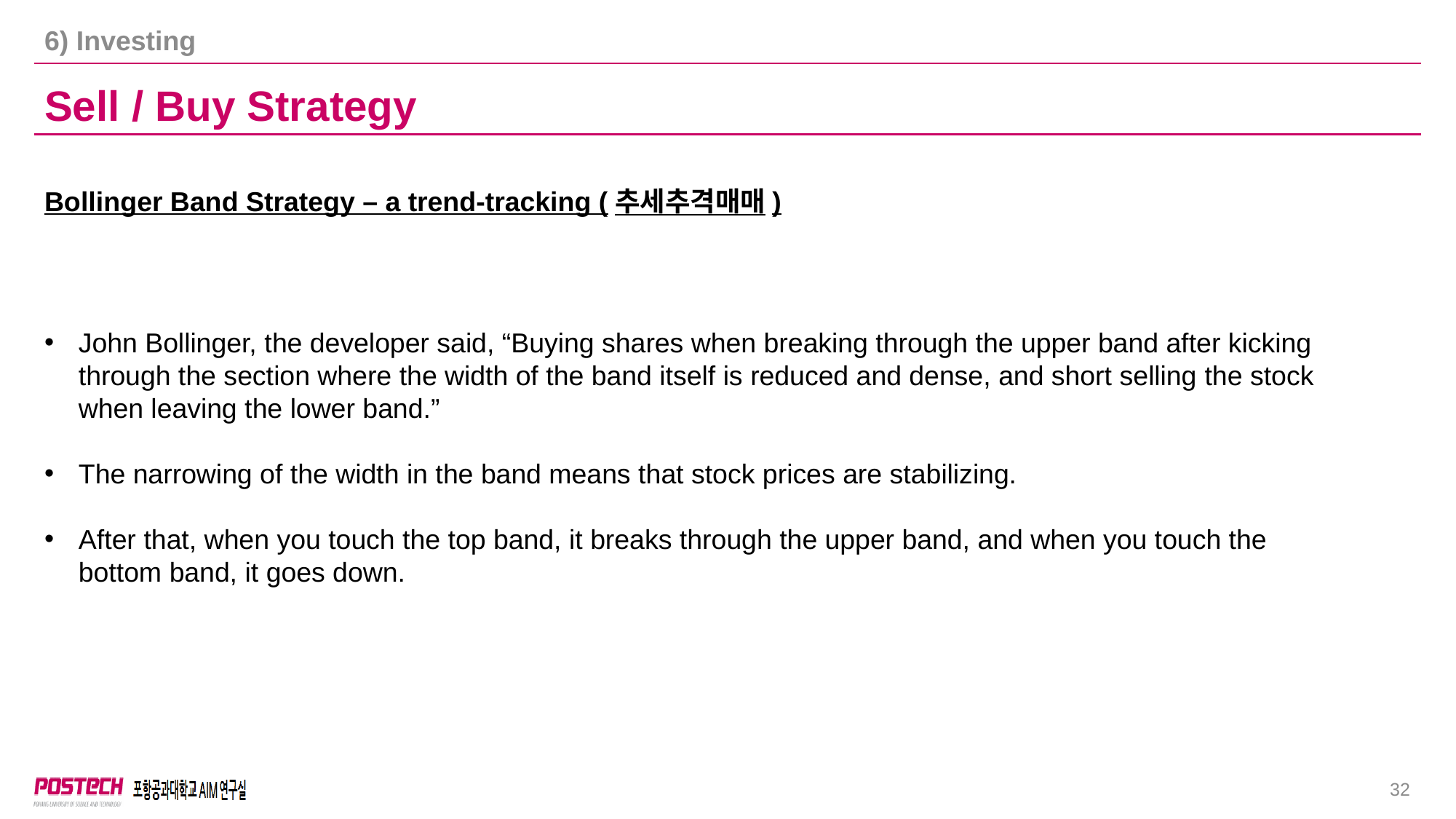

6) Investing
Sell / Buy Strategy
Bollinger Band Strategy – a trend-tracking (추세추격매매)
John Bollinger, the developer said, “Buying shares when breaking through the upper band after kicking through the section where the width of the band itself is reduced and dense, and short selling the stock when leaving the lower band.”

The narrowing of the width in the band means that stock prices are stabilizing.

After that, when you touch the top band, it breaks through the upper band, and when you touch the bottom band, it goes down.